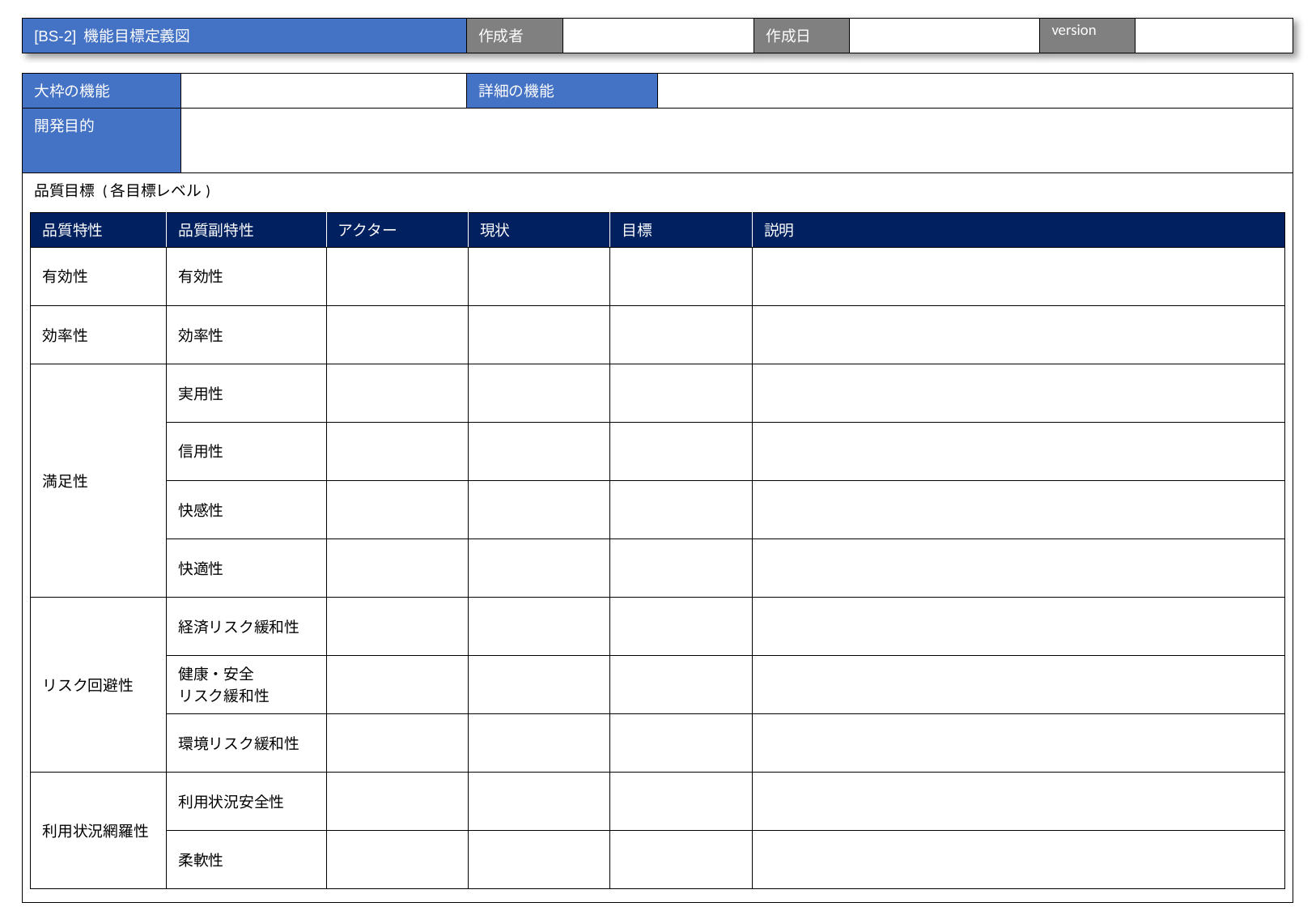

| 品質特性 | 品質副特性 | アクター | 現状 | 目標 | 説明 |
| --- | --- | --- | --- | --- | --- |
| 有効性 | 有効性 |  |  |  |  |
| 効率性 | 効率性 |  |  |  |  |
| 満足性 | 実用性 |  |  |  |  |
|  | 信用性 |  |  |  |  |
|  | 快感性 |  |  |  |  |
|  | 快適性 |  |  |  |  |
| リスク回避性 | 経済リスク緩和性 |  |  |  |  |
|  | 健康・安全 リスク緩和性 |  |  |  |  |
|  | 環境リスク緩和性 |  |  |  |  |
| 利用状況網羅性 | 利用状況安全性 |  |  |  |  |
|  | 柔軟性 |  |  |  |  |